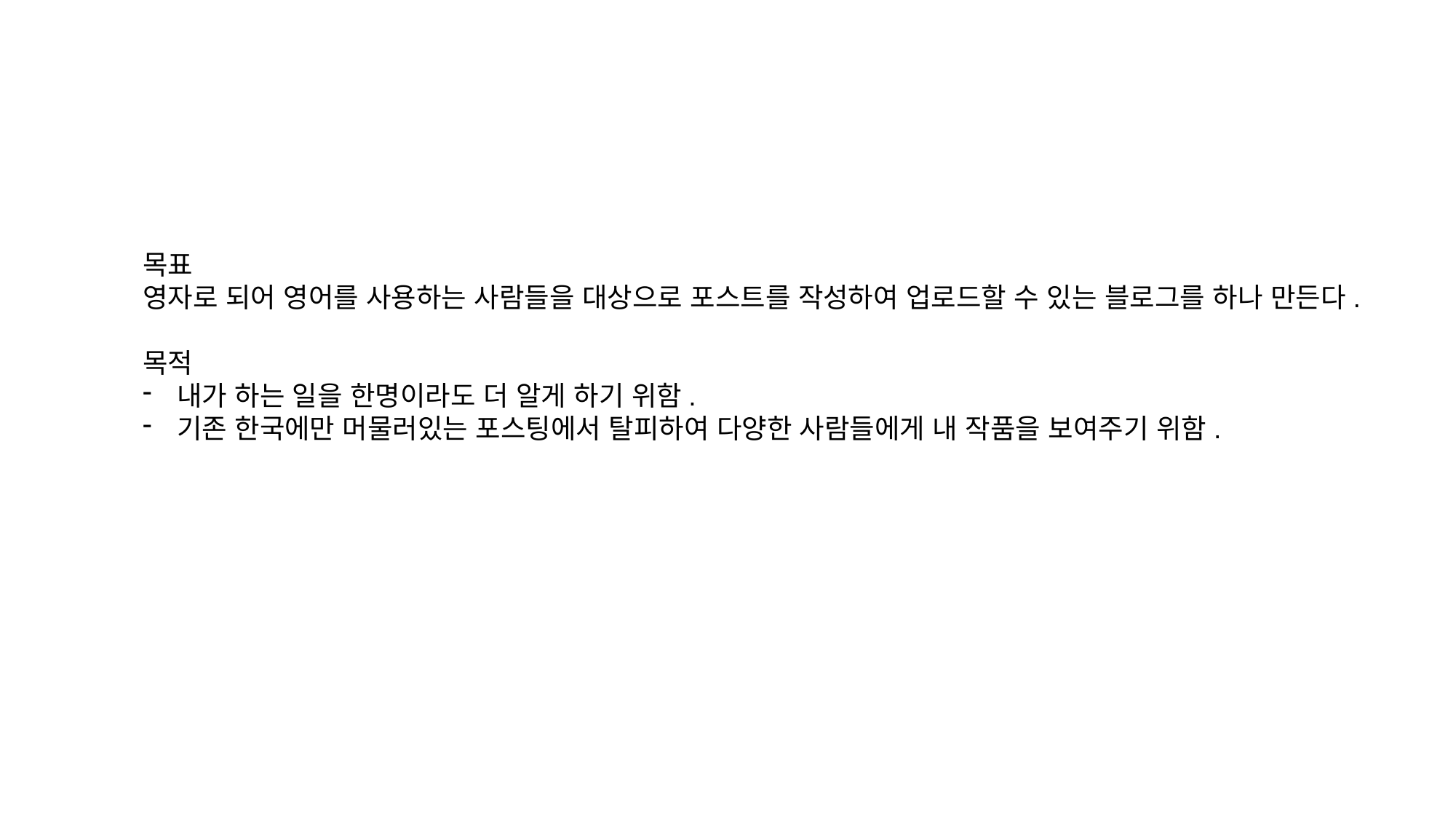

목표
영자로 되어 영어를 사용하는 사람들을 대상으로 포스트를 작성하여 업로드할 수 있는 블로그를 하나 만든다.

목적
내가 하는 일을 한명이라도 더 알게 하기 위함.
기존 한국에만 머물러있는 포스팅에서 탈피하여 다양한 사람들에게 내 작품을 보여주기 위함.